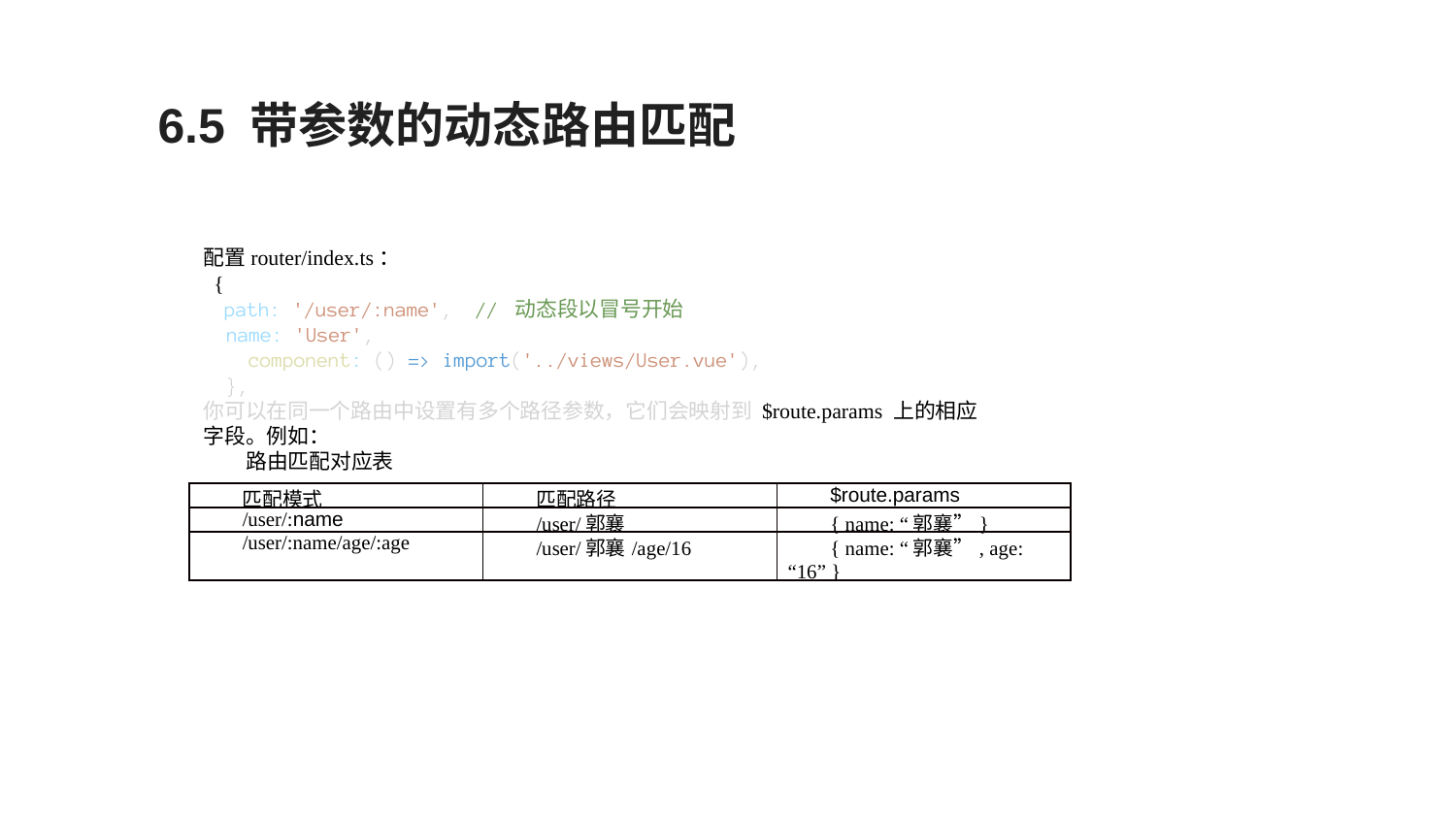

6.5 带参数的动态路由匹配
配置router/index.ts：  {    path: '/user/:name',  // 动态段以冒号开始    name: 'User',    component: () => import('../views/User.vue'),  },你可以在同一个路由中设置有多个路径参数，它们会映射到 $route.params 上的相应字段。例如：路由匹配对应表
| 匹配模式 | 匹配路径 | $route.params |
| --- | --- | --- |
| /user/:name | /user/郭襄 | { name: “郭襄”} |
| /user/:name/age/:age | /user/郭襄/age/16 | { name: “郭襄”, age: “16” } |